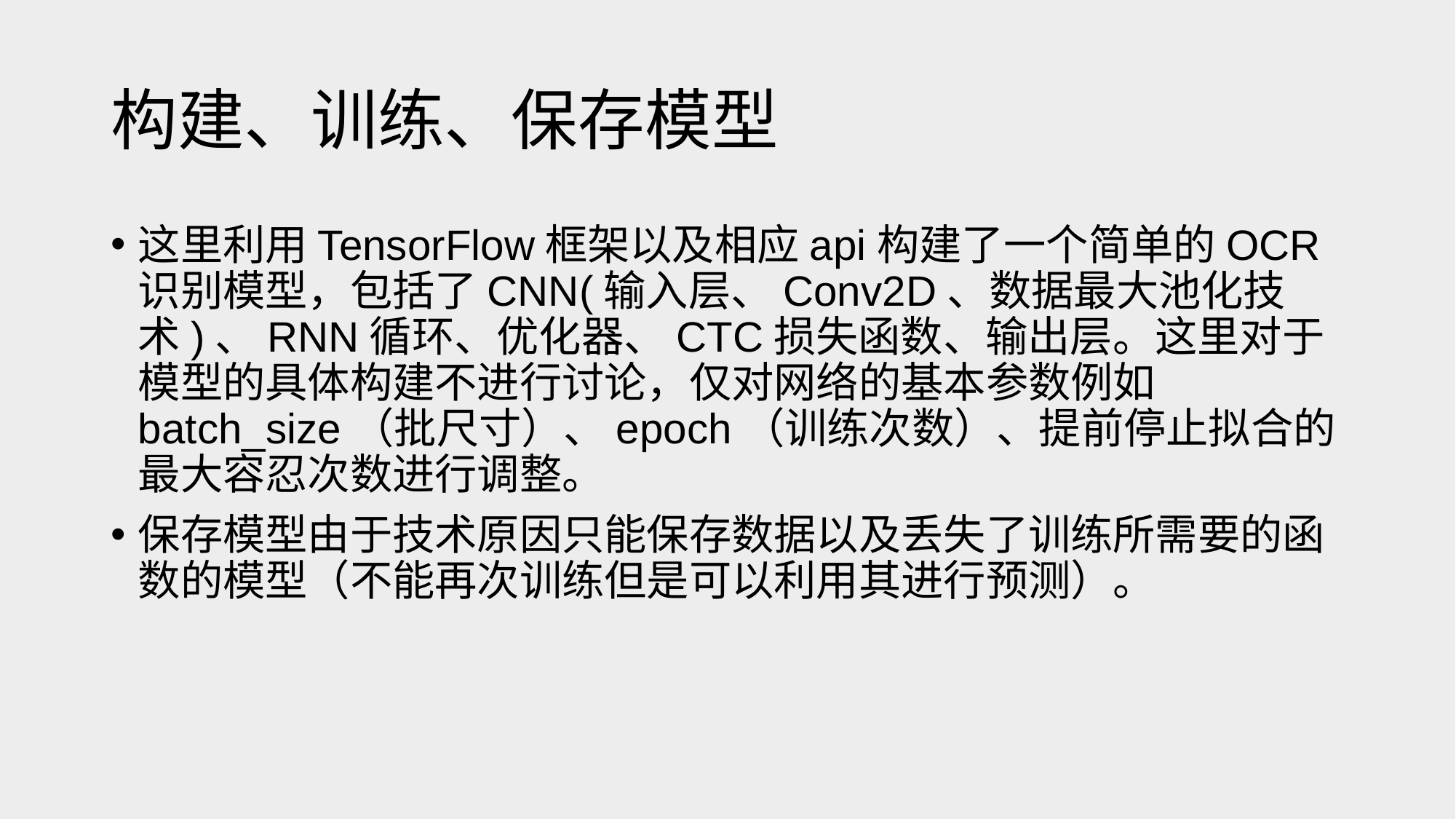

# 构建、训练、保存模型
这里利用TensorFlow框架以及相应api构建了一个简单的OCR识别模型，包括了CNN(输入层、Conv2D、数据最大池化技术)、RNN循环、优化器、CTC损失函数、输出层。这里对于模型的具体构建不进行讨论，仅对网络的基本参数例如batch_size（批尺寸）、epoch（训练次数）、提前停止拟合的最大容忍次数进行调整。
保存模型由于技术原因只能保存数据以及丢失了训练所需要的函数的模型（不能再次训练但是可以利用其进行预测）。